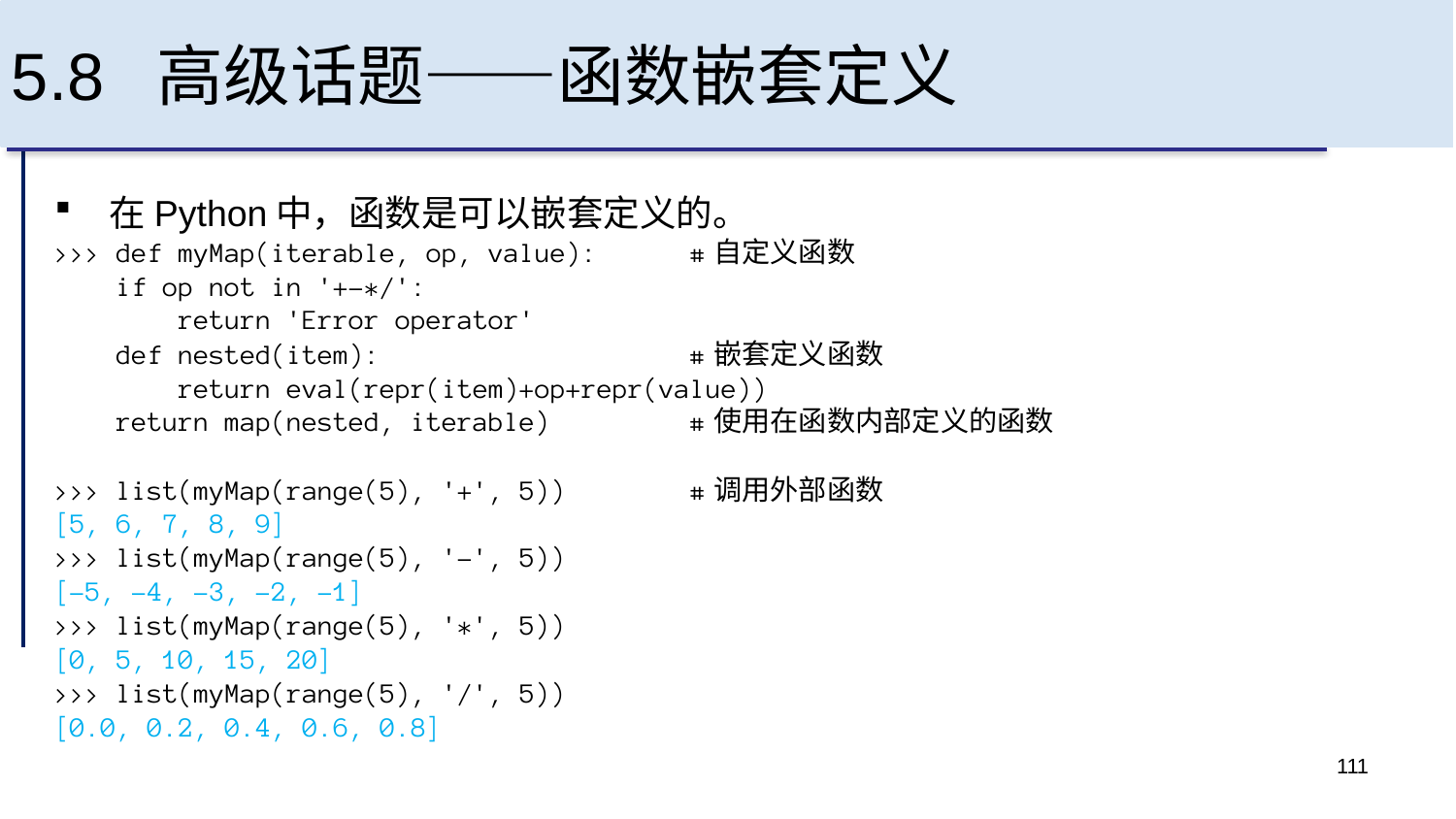

# 5.8  高级话题——函数嵌套定义
在Python中，函数是可以嵌套定义的。
>>> def myMap(iterable, op, value):      #自定义函数
    if op not in '+-*/':
        return 'Error operator'
    def nested(item):                    #嵌套定义函数
        return eval(repr(item)+op+repr(value))
    return map(nested, iterable)         #使用在函数内部定义的函数

>>> list(myMap(range(5), '+', 5))        #调用外部函数
[5, 6, 7, 8, 9]
>>> list(myMap(range(5), '-', 5))
[-5, -4, -3, -2, -1]
>>> list(myMap(range(5), '*', 5))
[0, 5, 10, 15, 20]
>>> list(myMap(range(5), '/', 5))
[0.0, 0.2, 0.4, 0.6, 0.8]
111